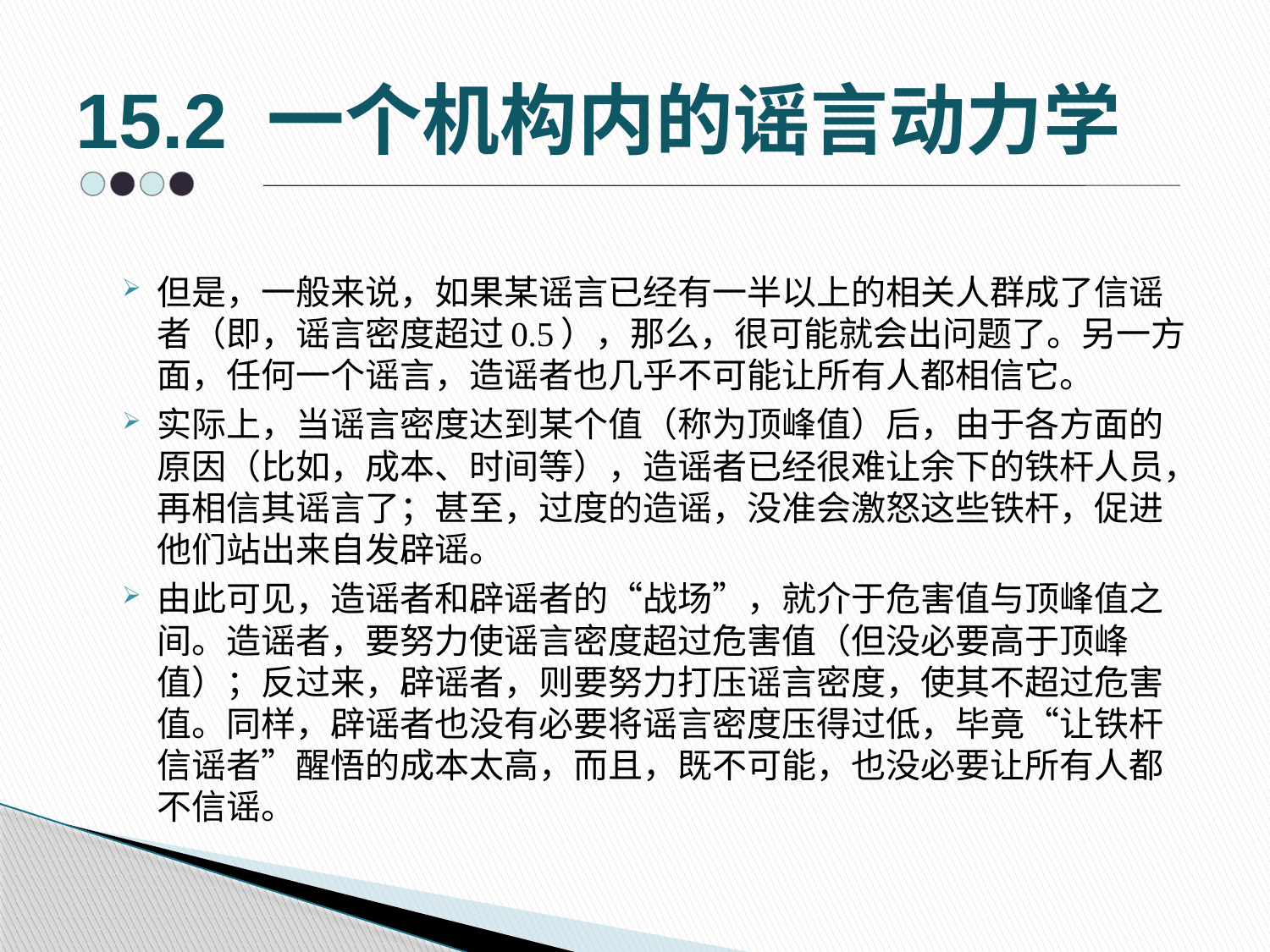

# 15.2 一个机构内的谣言动力学

但是，一般来说，如果某谣言已经有一半以上的相关人群成了信谣者（即，谣言密度超过0.5），那么，很可能就会出问题了。另一方面，任何一个谣言，造谣者也几乎不可能让所有人都相信它。
实际上，当谣言密度达到某个值（称为顶峰值）后，由于各方面的原因（比如，成本、时间等），造谣者已经很难让余下的铁杆人员，再相信其谣言了；甚至，过度的造谣，没准会激怒这些铁杆，促进他们站出来自发辟谣。
由此可见，造谣者和辟谣者的“战场”，就介于危害值与顶峰值之间。造谣者，要努力使谣言密度超过危害值（但没必要高于顶峰值）；反过来，辟谣者，则要努力打压谣言密度，使其不超过危害值。同样，辟谣者也没有必要将谣言密度压得过低，毕竟“让铁杆信谣者”醒悟的成本太高，而且，既不可能，也没必要让所有人都不信谣。